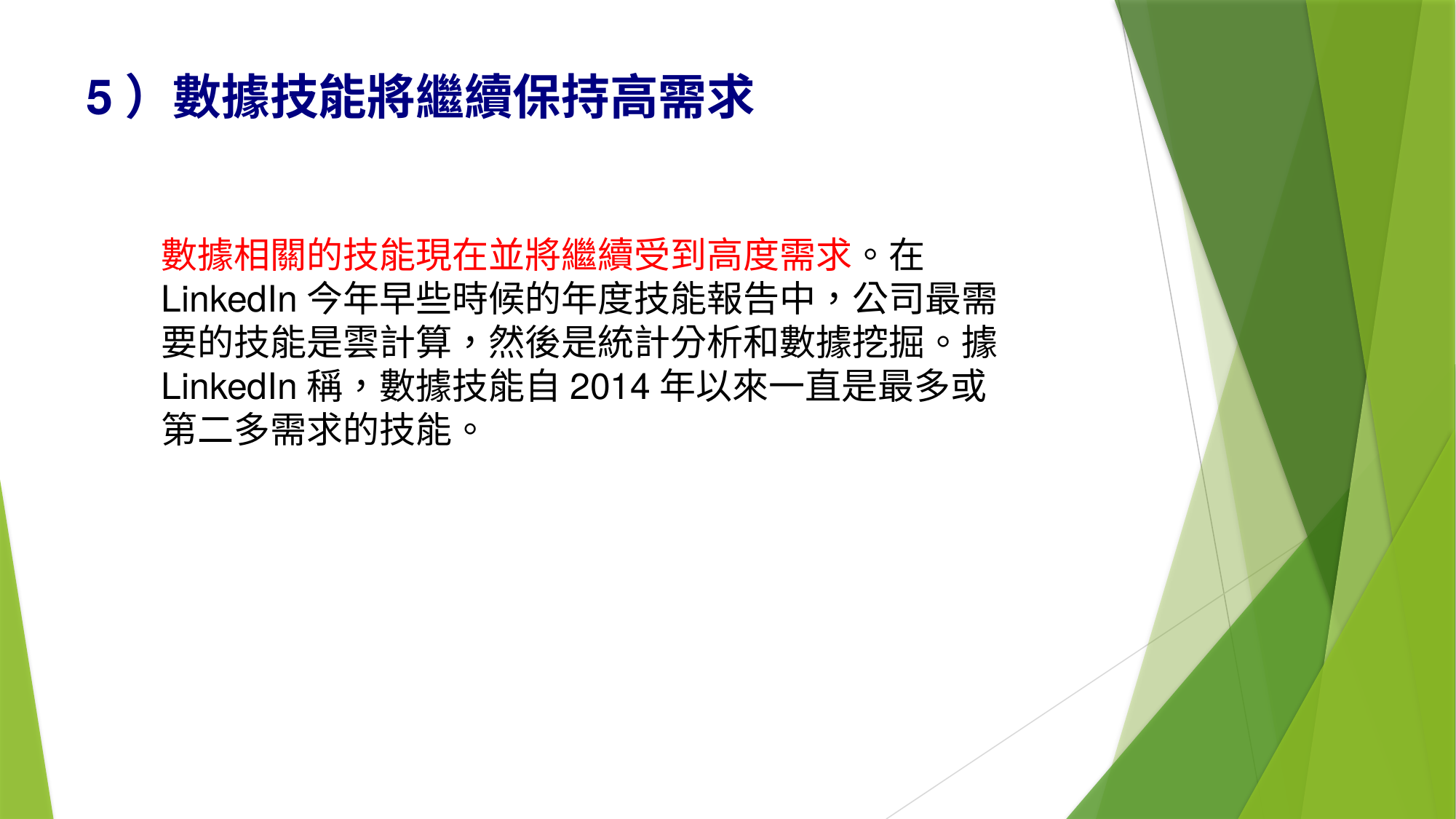

5）數據技能將繼續保持高需求
數據相關的技能現在並將繼續受到高度需求。在LinkedIn今年早些時候的年度技能報告中，公司最需要的技能是雲計算，然後是統計分析和數據挖掘。據LinkedIn稱，數據技能自2014年以來一直是最多或第二多需求的技能。